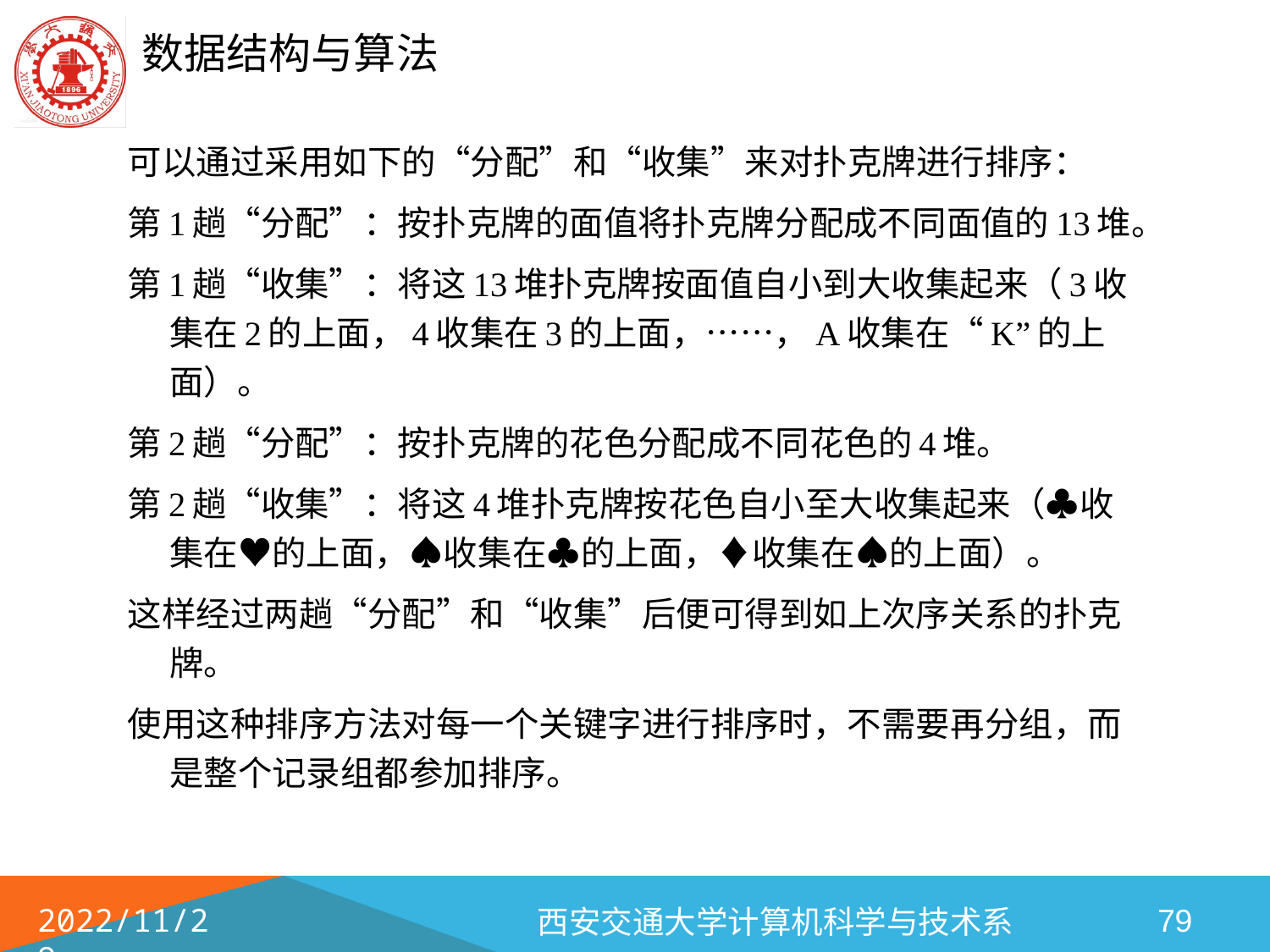

可以通过采用如下的“分配”和“收集”来对扑克牌进行排序：
第1趟“分配”：按扑克牌的面值将扑克牌分配成不同面值的13堆。
第1趟“收集”：将这13堆扑克牌按面值自小到大收集起来（3收集在2的上面，4收集在3的上面，……，A收集在“K”的上面）。
第2趟“分配”：按扑克牌的花色分配成不同花色的4堆。
第2趟“收集”：将这4堆扑克牌按花色自小至大收集起来（♣收集在♥的上面，♠收集在♣的上面，♦收集在♠的上面）。
这样经过两趟“分配”和“收集”后便可得到如上次序关系的扑克牌。
使用这种排序方法对每一个关键字进行排序时，不需要再分组，而是整个记录组都参加排序。